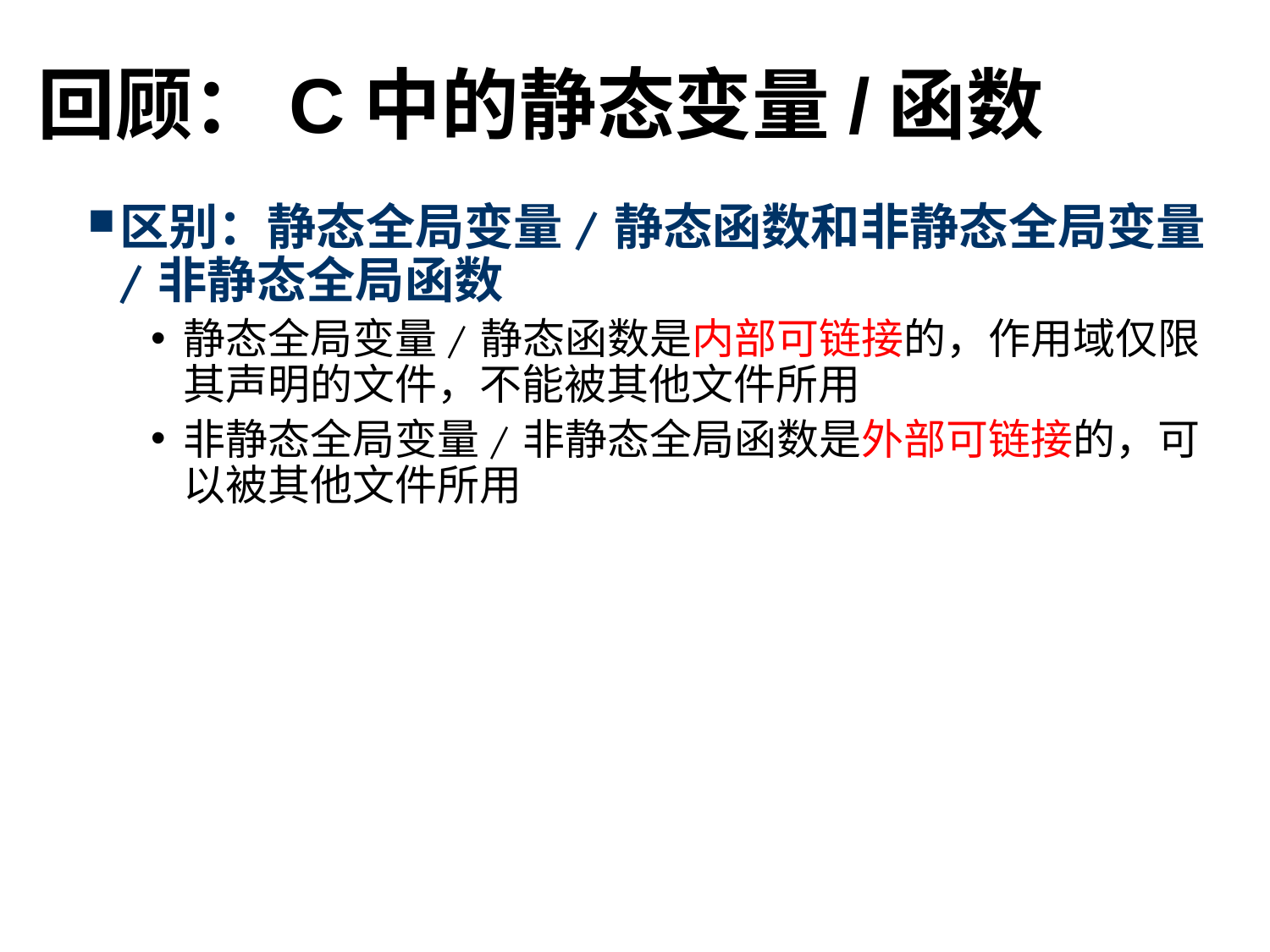

# 回顾：C中的静态变量/函数
区别：静态全局变量/静态函数和非静态全局变量/非静态全局函数
静态全局变量/静态函数是内部可链接的，作用域仅限其声明的文件，不能被其他文件所用
非静态全局变量/非静态全局函数是外部可链接的，可以被其他文件所用